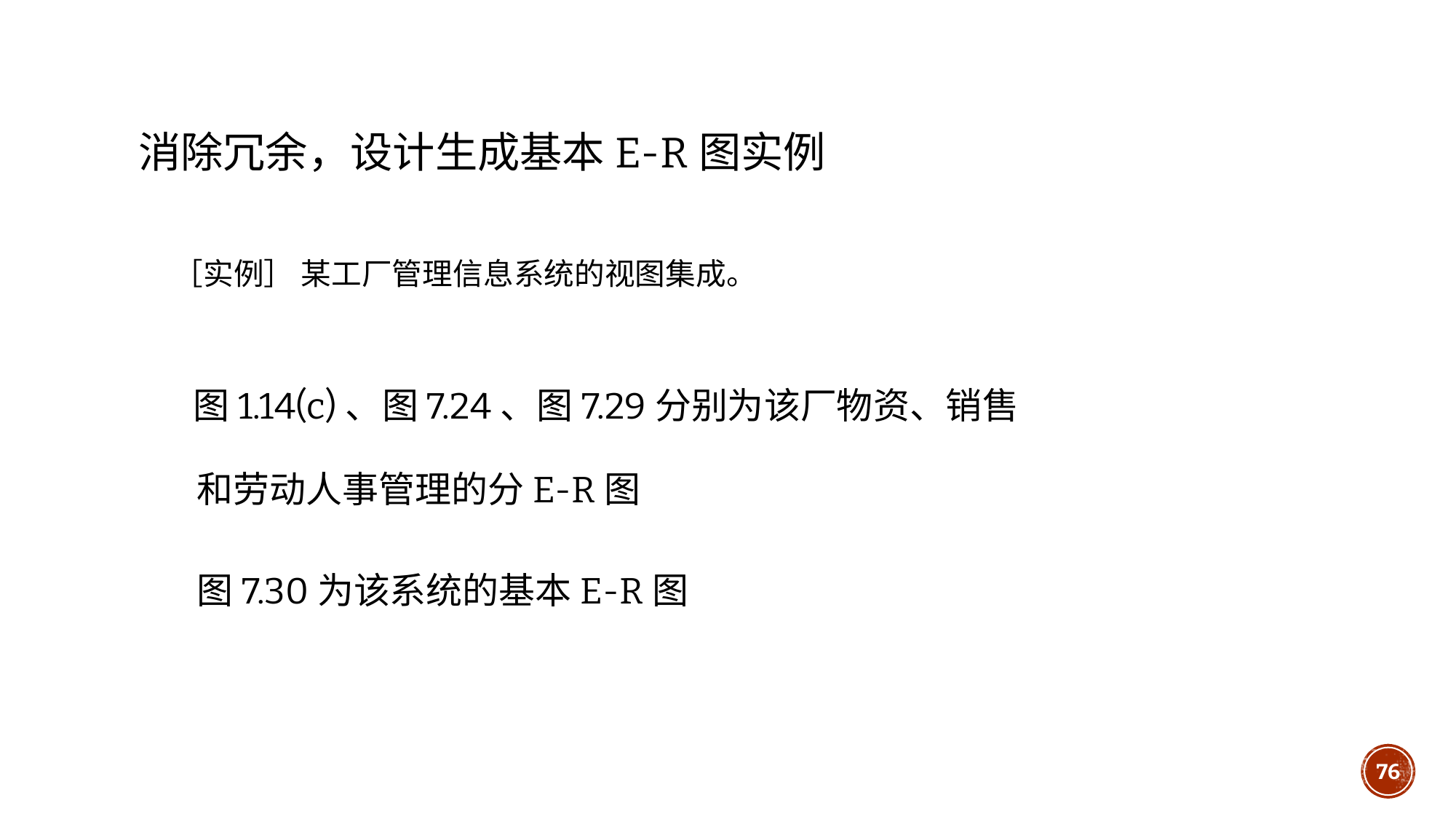

# 消除冗余，设计生成基本E-R图实例
    ［实例］ 某工厂管理信息系统的视图集成。

       图1.14(c)、图7.24、图7.29分别为该厂物资、销售
      和劳动人事管理的分E-R图
      图7.30为该系统的基本E-R图
76